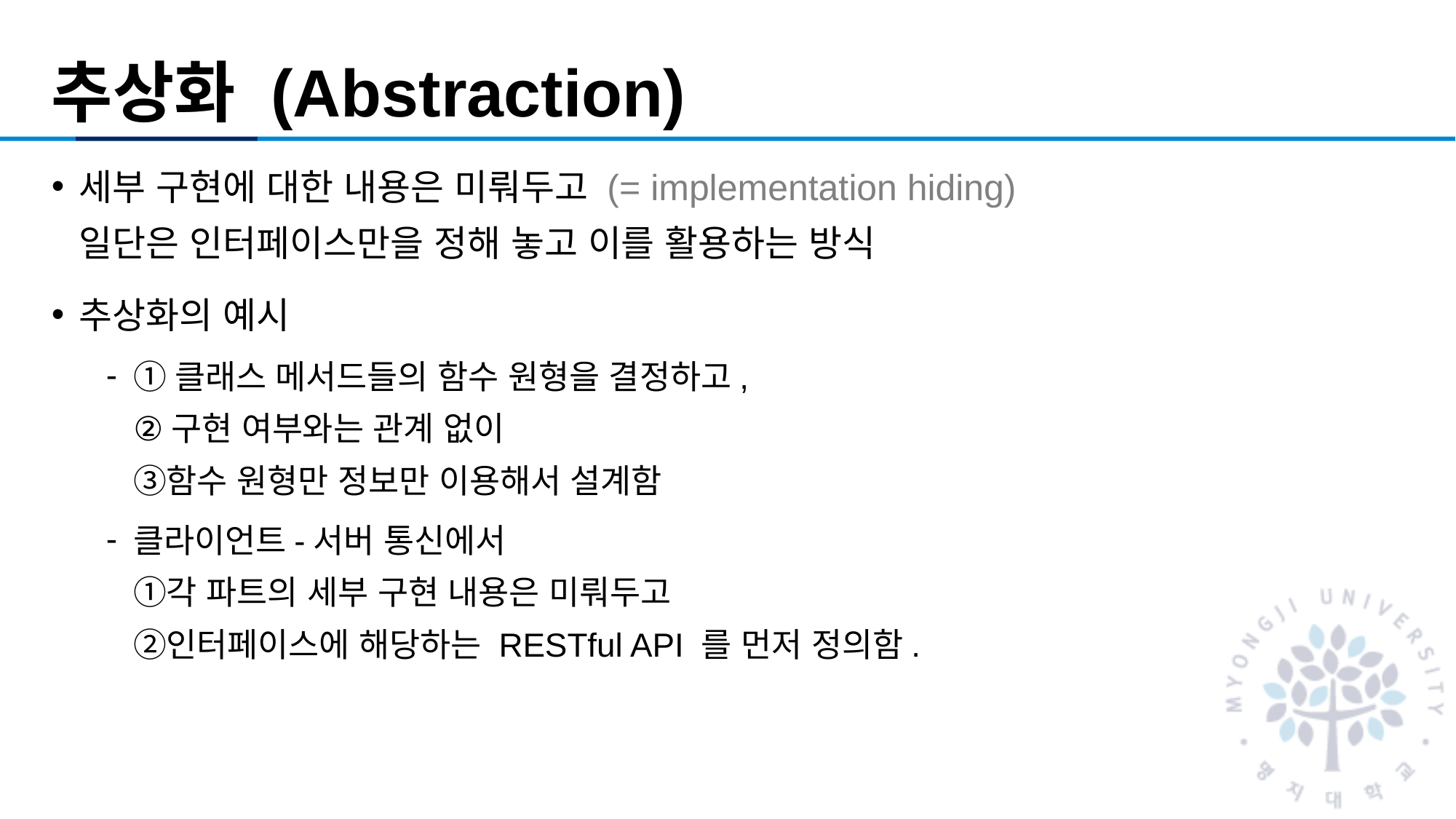

# 추상화 (Abstraction)
세부 구현에 대한 내용은 미뤄두고 (= implementation hiding)
일단은 인터페이스만을 정해 놓고 이를 활용하는 방식
추상화의 예시
①클래스 메서드들의 함수 원형을 결정하고,
②구현 여부와는 관계 없이
③함수 원형만 정보만 이용해서 설계함
클라이언트-서버 통신에서
①각 파트의 세부 구현 내용은 미뤄두고
②인터페이스에 해당하는 RESTful API 를 먼저 정의함.